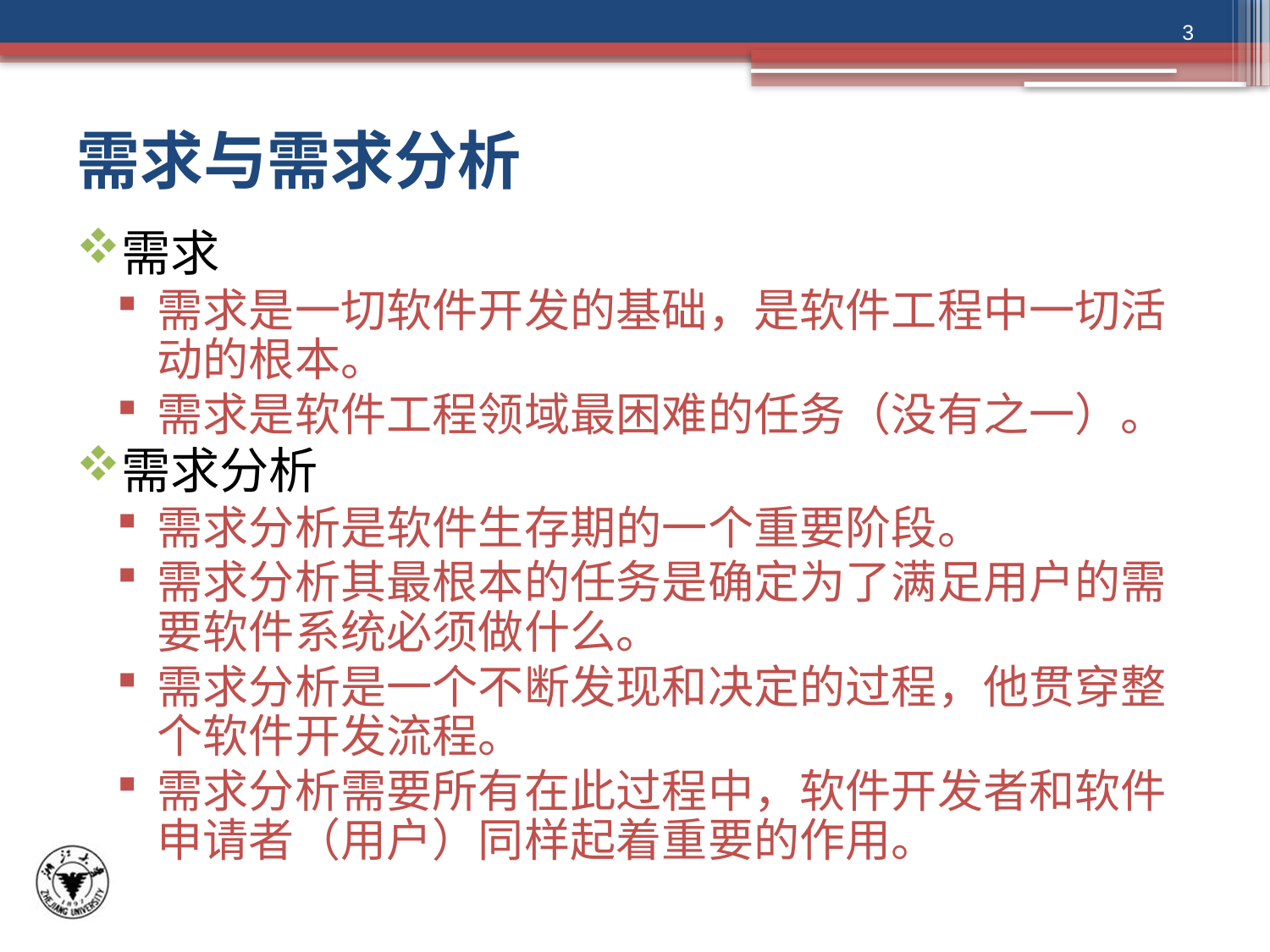

3
# 需求与需求分析
需求
需求是一切软件开发的基础，是软件工程中一切活动的根本。
需求是软件工程领域最困难的任务（没有之一）。
需求分析
需求分析是软件生存期的一个重要阶段。
需求分析其最根本的任务是确定为了满足用户的需要软件系统必须做什么。
需求分析是一个不断发现和决定的过程，他贯穿整个软件开发流程。
需求分析需要所有在此过程中，软件开发者和软件申请者（用户）同样起着重要的作用。